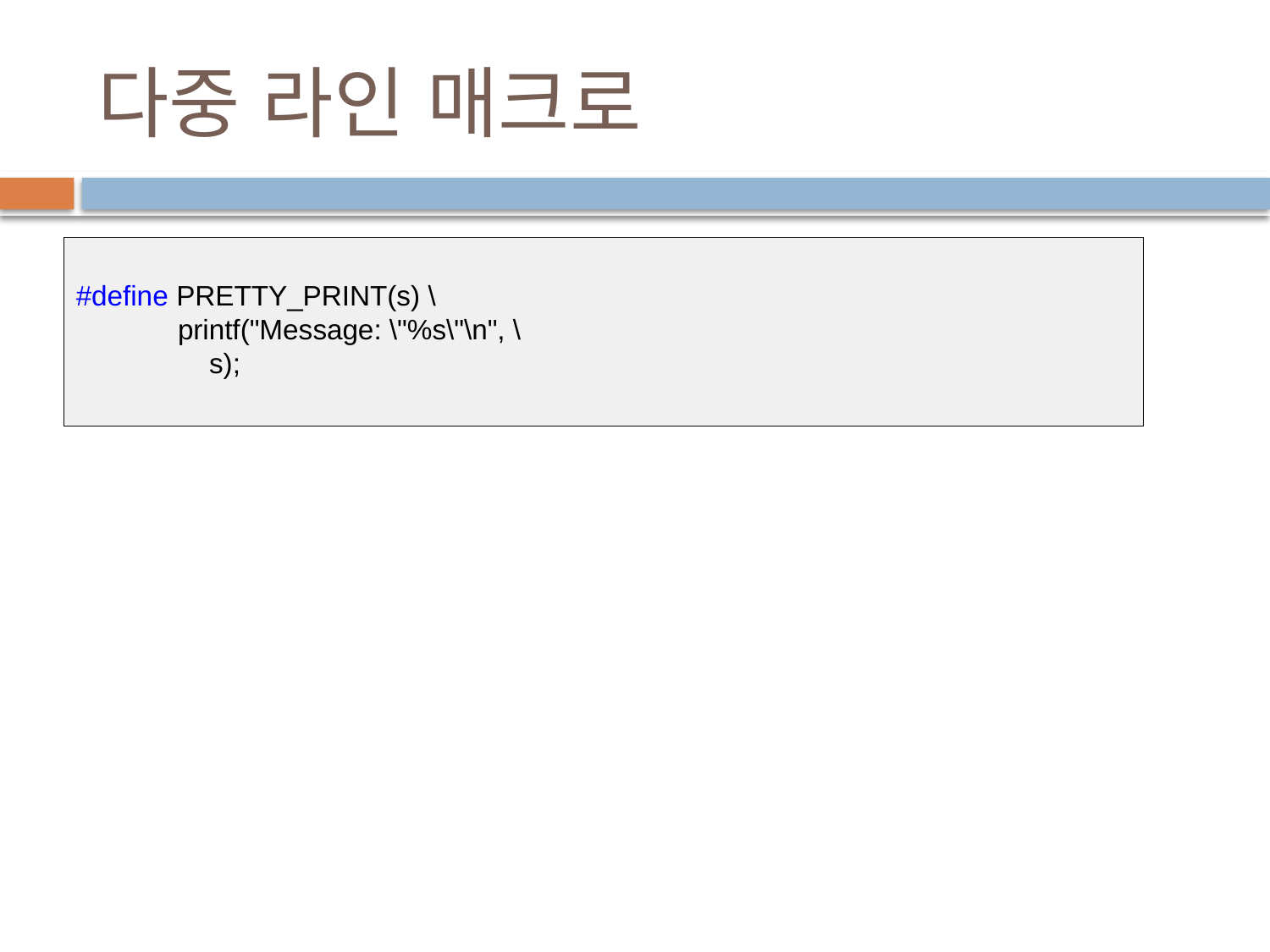

# 다중 라인 매크로

#define PRETTY_PRINT(s) \
             printf("Message: \"%s\"\n", \
                 s);